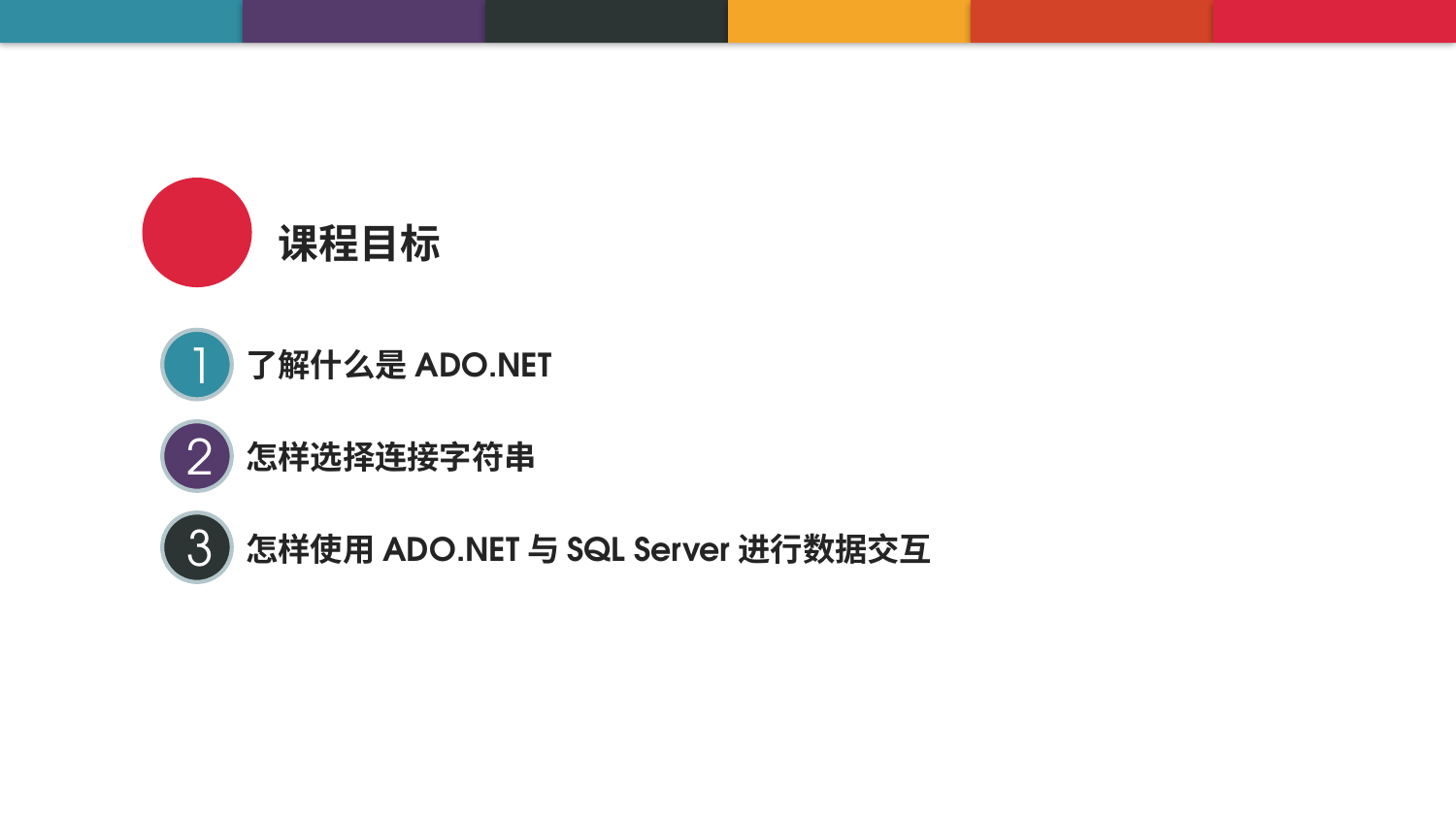

课程目标
1
了解什么是ADO.NET
2
怎样选择连接字符串
3
怎样使用ADO.NET与SQL Server进行数据交互